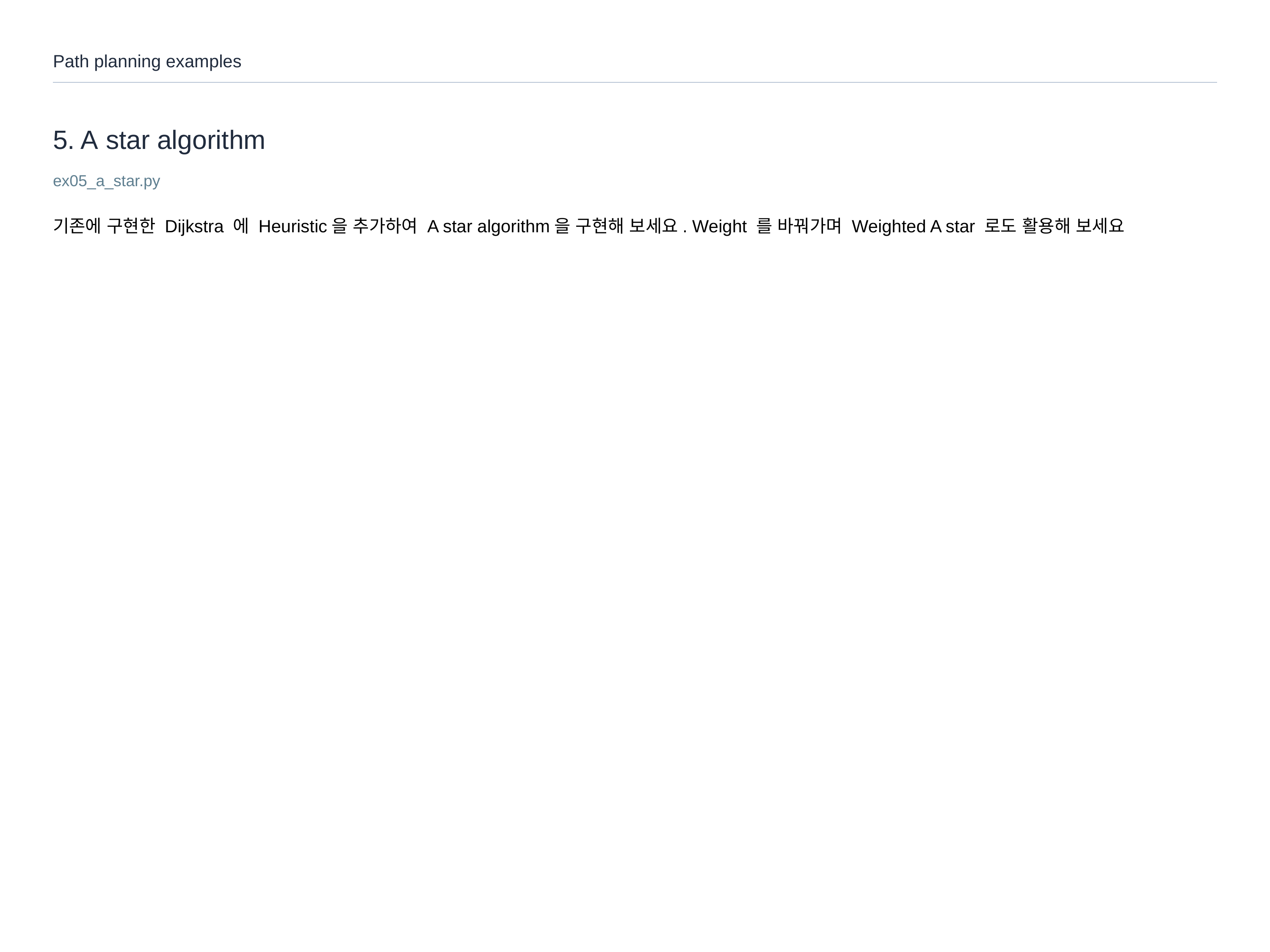

Path planning examples
# 5. A star algorithm
ex05_a_star.py
기존에 구현한 Dijkstra 에 Heuristic을 추가하여 A star algorithm을 구현해 보세요. Weight 를 바꿔가며 Weighted A star 로도 활용해 보세요